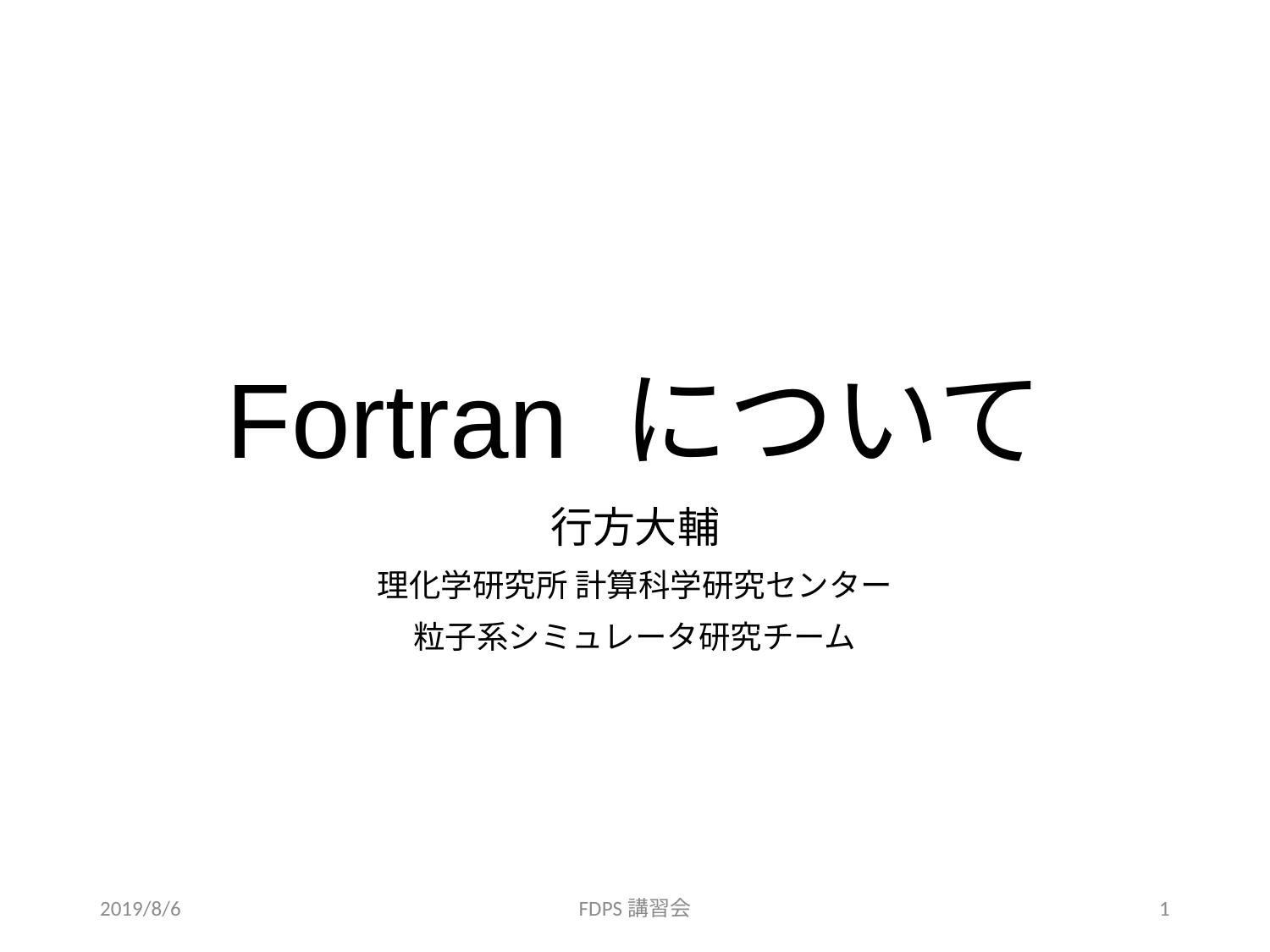

# Fortran について
行方大輔
理化学研究所 計算科学研究センター
粒子系シミュレータ研究チーム
2019/8/6
FDPS講習会
1